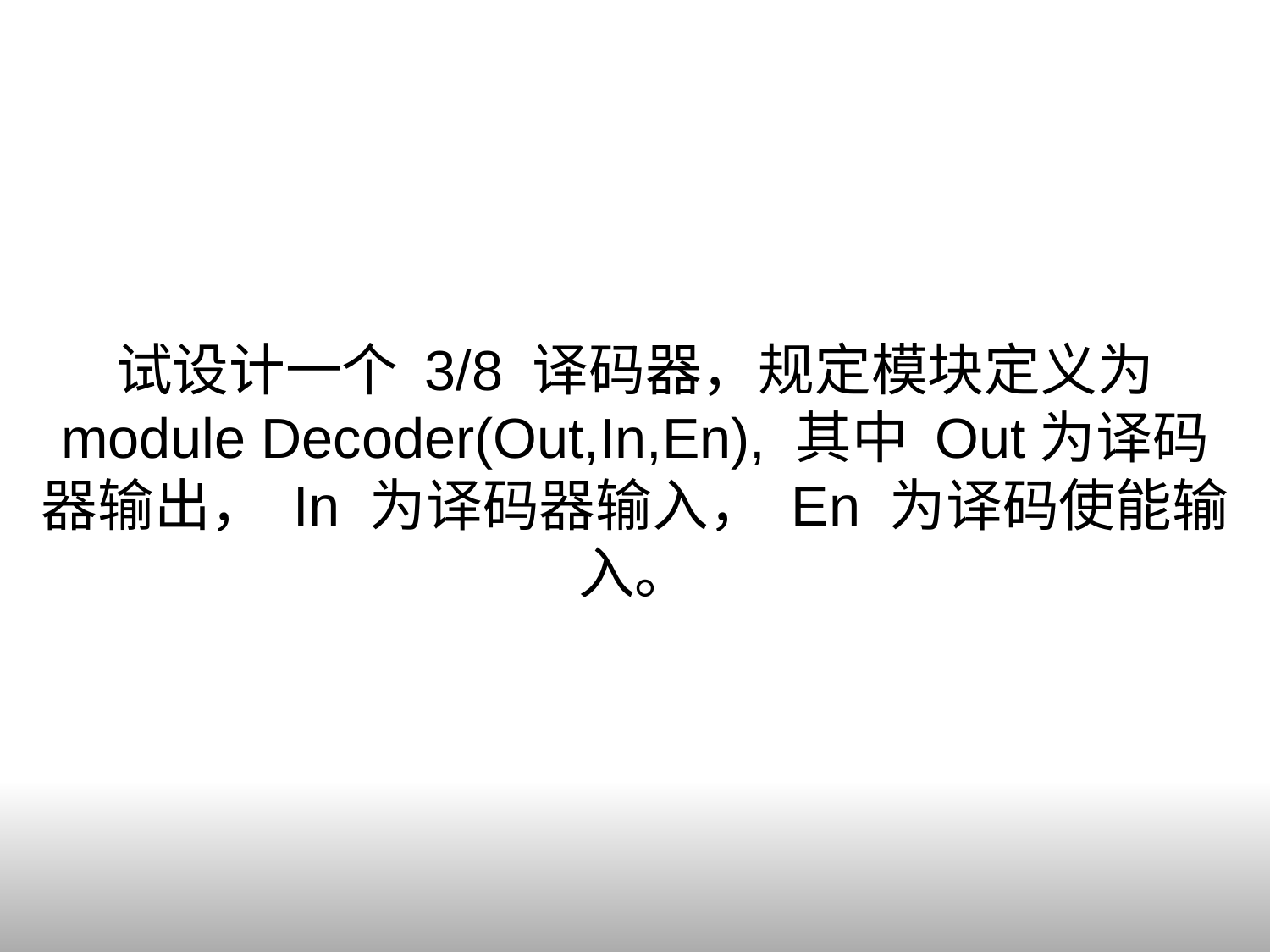

试设计一个 3/8 译码器，规定模块定义为 module Decoder(Out,In,En), 其中 Out为译码器输出， In 为译码器输入， En 为译码使能输入。